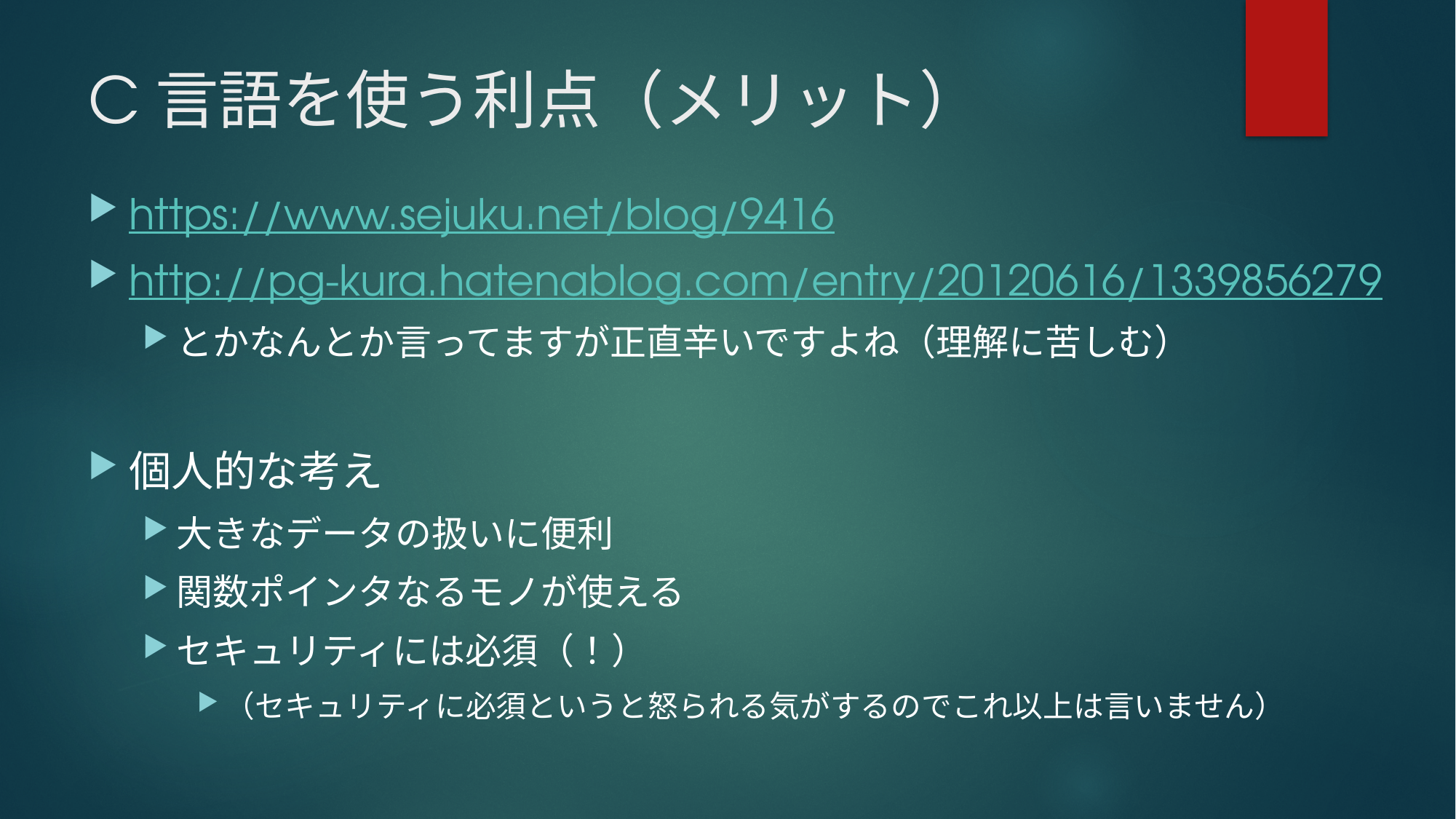

# C言語を使う利点（メリット）
https://www.sejuku.net/blog/9416
http://pg-kura.hatenablog.com/entry/20120616/1339856279
とかなんとか言ってますが正直辛いですよね（理解に苦しむ）

個人的な考え
大きなデータの扱いに便利
関数ポインタなるモノが使える
セキュリティには必須（！）
（セキュリティに必須というと怒られる気がするのでこれ以上は言いません）